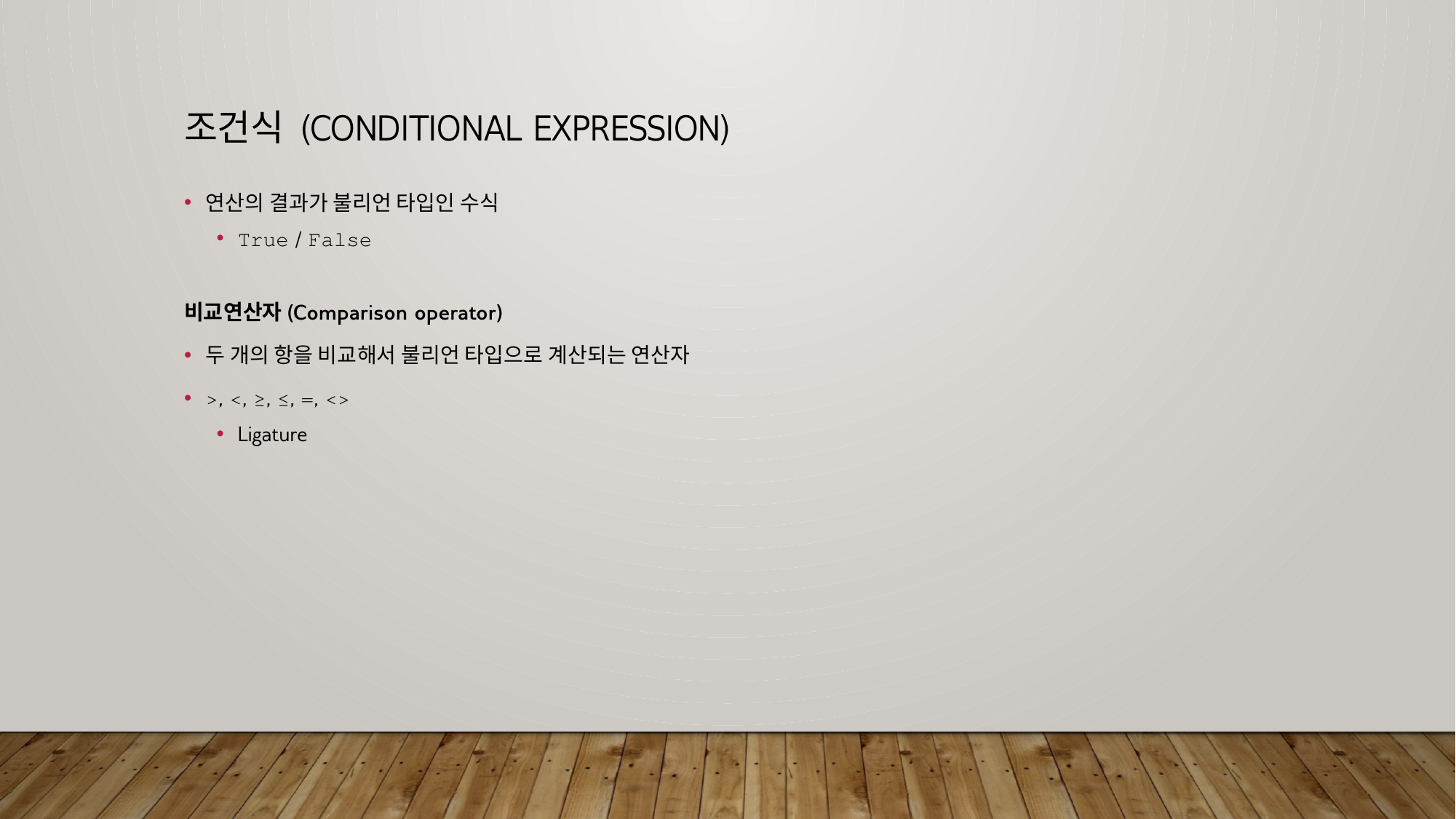

# 조건식 (conditional expression)
연산의 결과가 불리언 타입인 수식
True / False
비교연산자(Comparison operator)
두 개의 항을 비교해서 불리언 타입으로 계산되는 연산자
>, <, ≥, ≤, =, <>
Ligature